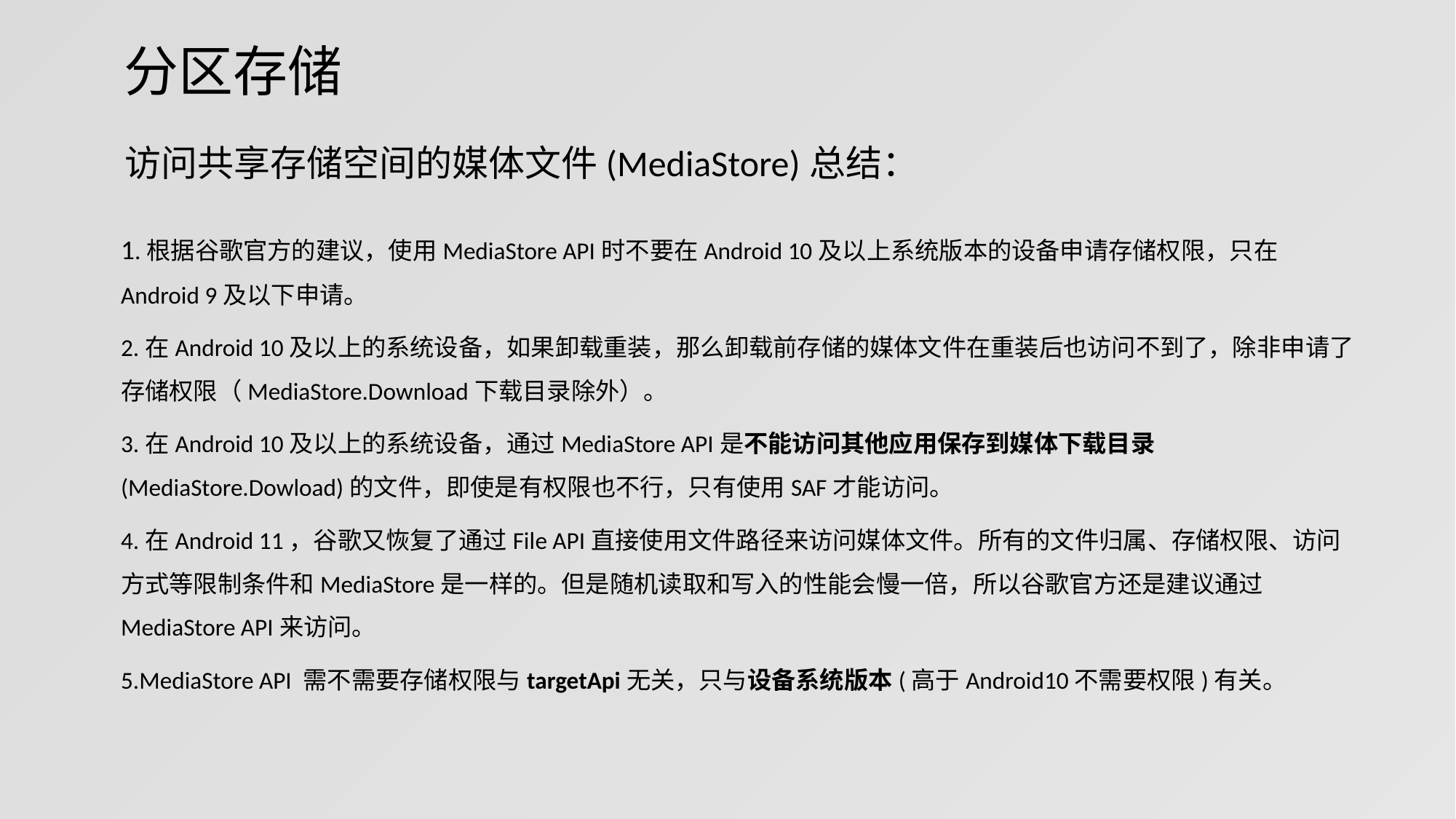

# 分区存储
访问共享存储空间的媒体文件(MediaStore)总结：

1.根据谷歌官方的建议，使用MediaStore API时不要在Android 10及以上系统版本的设备申请存储权限，只在Android 9及以下申请。
2.在Android 10及以上的系统设备，如果卸载重装，那么卸载前存储的媒体文件在重装后也访问不到了，除非申请了存储权限（MediaStore.Download下载目录除外）。
3.在Android 10及以上的系统设备，通过MediaStore API是不能访问其他应用保存到媒体下载目录(MediaStore.Dowload)的文件，即使是有权限也不行，只有使用SAF才能访问。
4.在Android 11，谷歌又恢复了通过File API直接使用文件路径来访问媒体文件。所有的文件归属、存储权限、访问方式等限制条件和MediaStore是一样的。但是随机读取和写入的性能会慢一倍，所以谷歌官方还是建议通过MediaStore API来访问。
5.MediaStore API 需不需要存储权限与targetApi无关，只与设备系统版本(高于Android10不需要权限)有关。